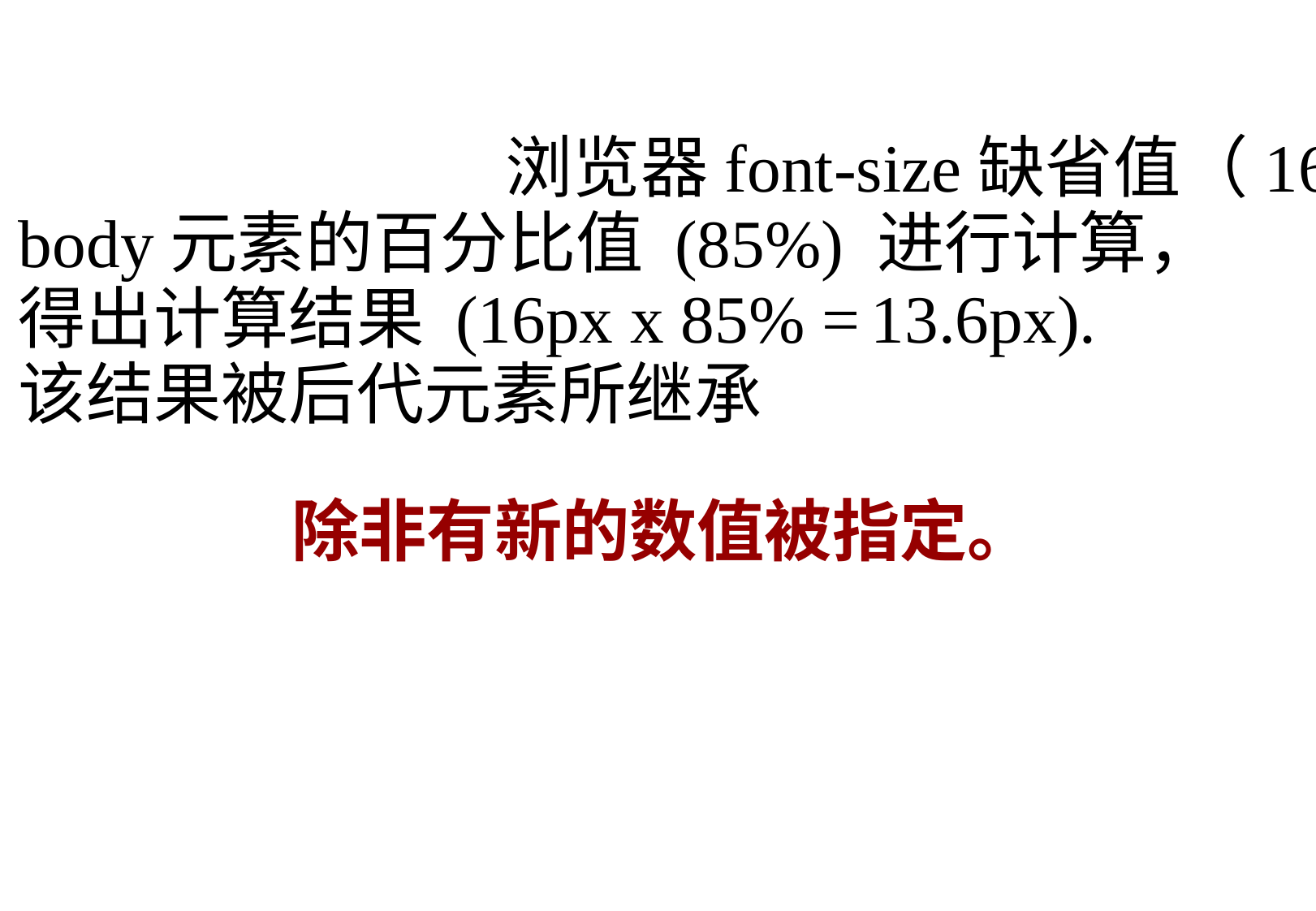

浏览器font-size缺省值（16px）
body元素的百分比值 (85%) 进行计算，
得出计算结果 (16px x 85% =	13.6px).
该结果被后代元素所继承
除非有新的数值被指定。